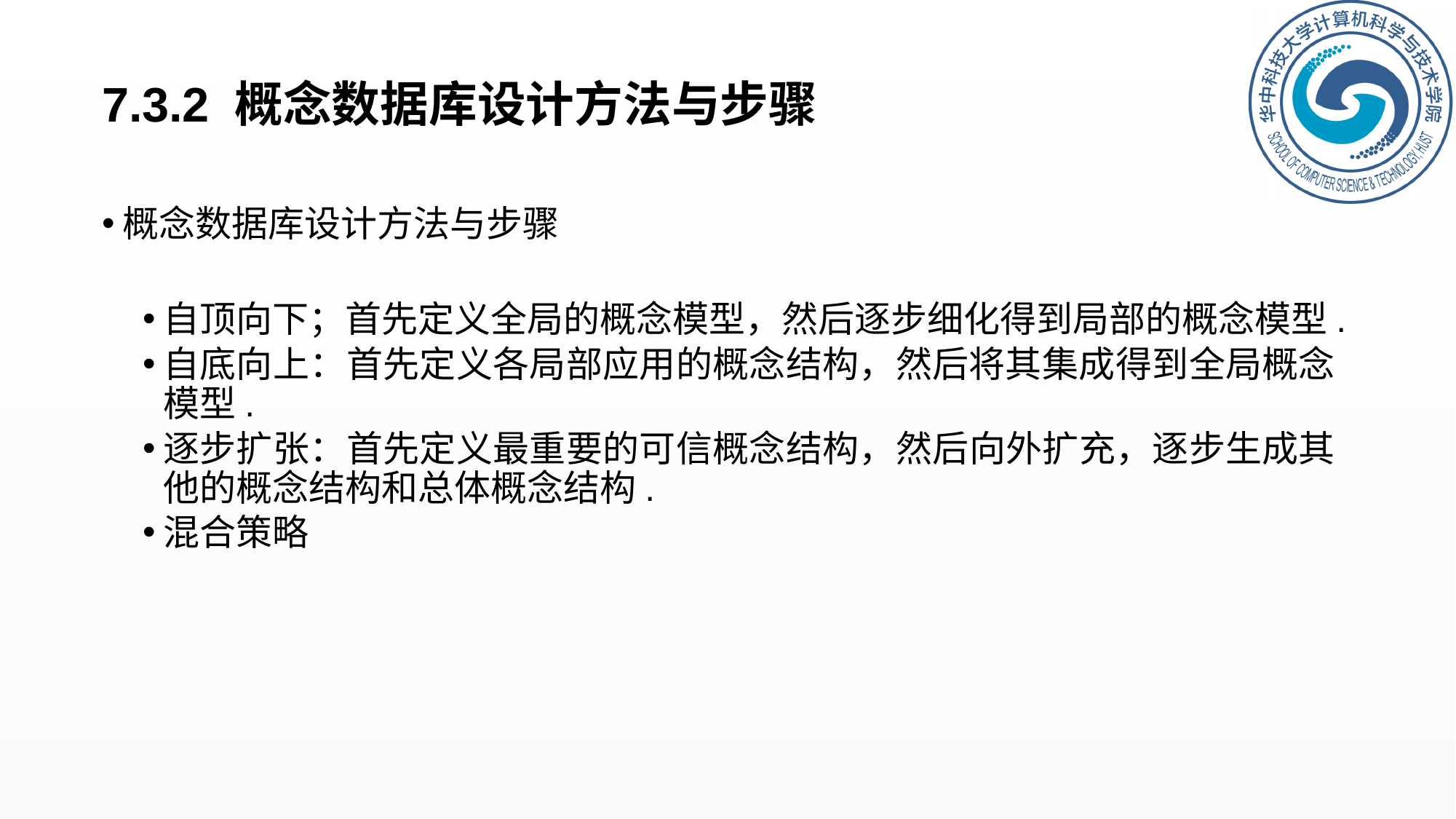

# 7.3.2 概念数据库设计方法与步骤
概念数据库设计方法与步骤

自顶向下；首先定义全局的概念模型，然后逐步细化得到局部的概念模型.
自底向上：首先定义各局部应用的概念结构，然后将其集成得到全局概念模型.
逐步扩张：首先定义最重要的可信概念结构，然后向外扩充，逐步生成其他的概念结构和总体概念结构.
混合策略